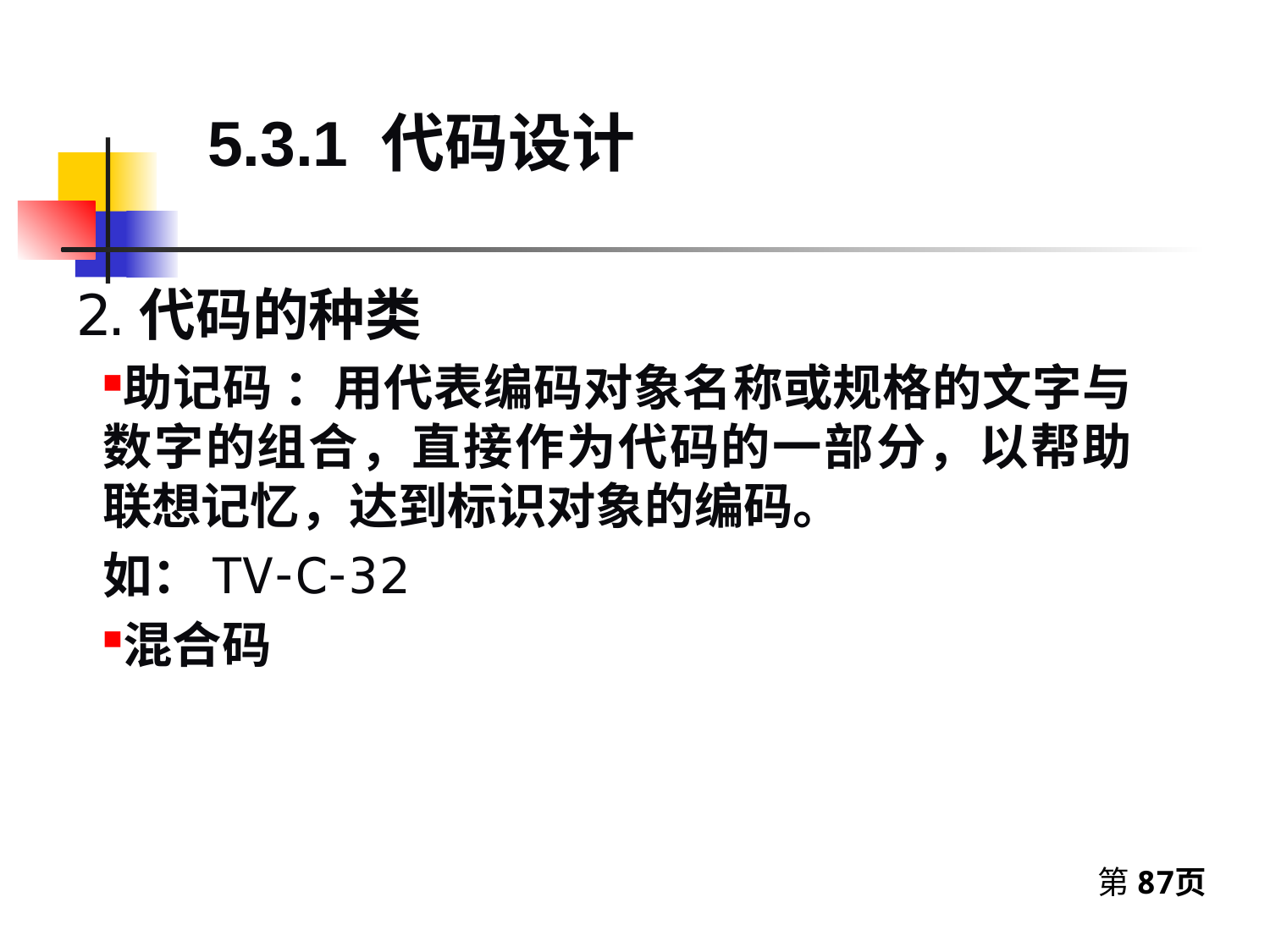

5.3.1 代码设计
2.代码的种类
助记码 ：用代表编码对象名称或规格的文字与数字的组合，直接作为代码的一部分，以帮助联想记忆，达到标识对象的编码。
如：TV-C-32
混合码